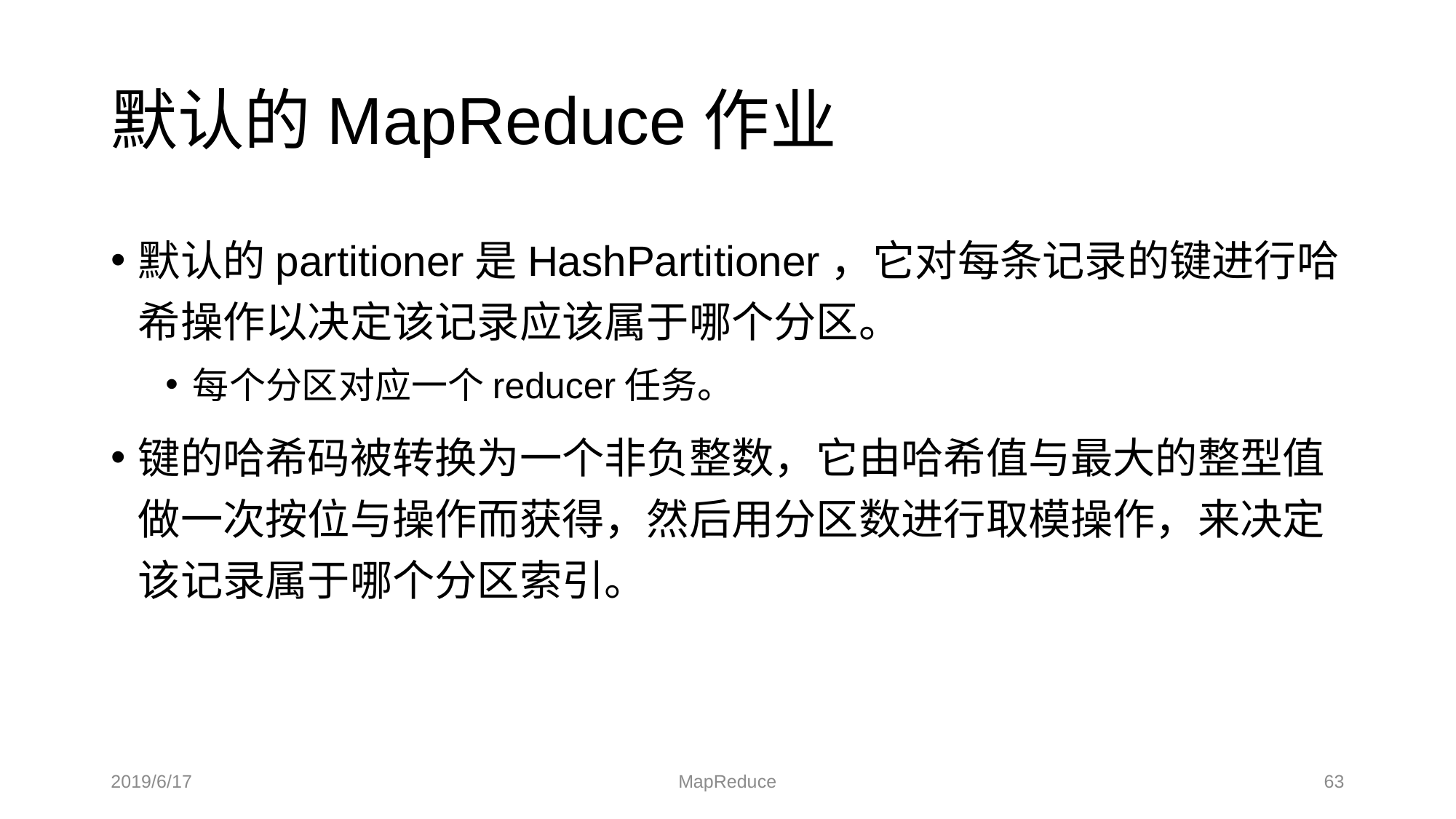

# 默认的MapReduce作业
默认的partitioner是HashPartitioner，它对每条记录的键进行哈希操作以决定该记录应该属于哪个分区。
每个分区对应一个reducer任务。
键的哈希码被转换为一个非负整数，它由哈希值与最大的整型值做一次按位与操作而获得，然后用分区数进行取模操作，来决定该记录属于哪个分区索引。
2019/6/17
MapReduce
63